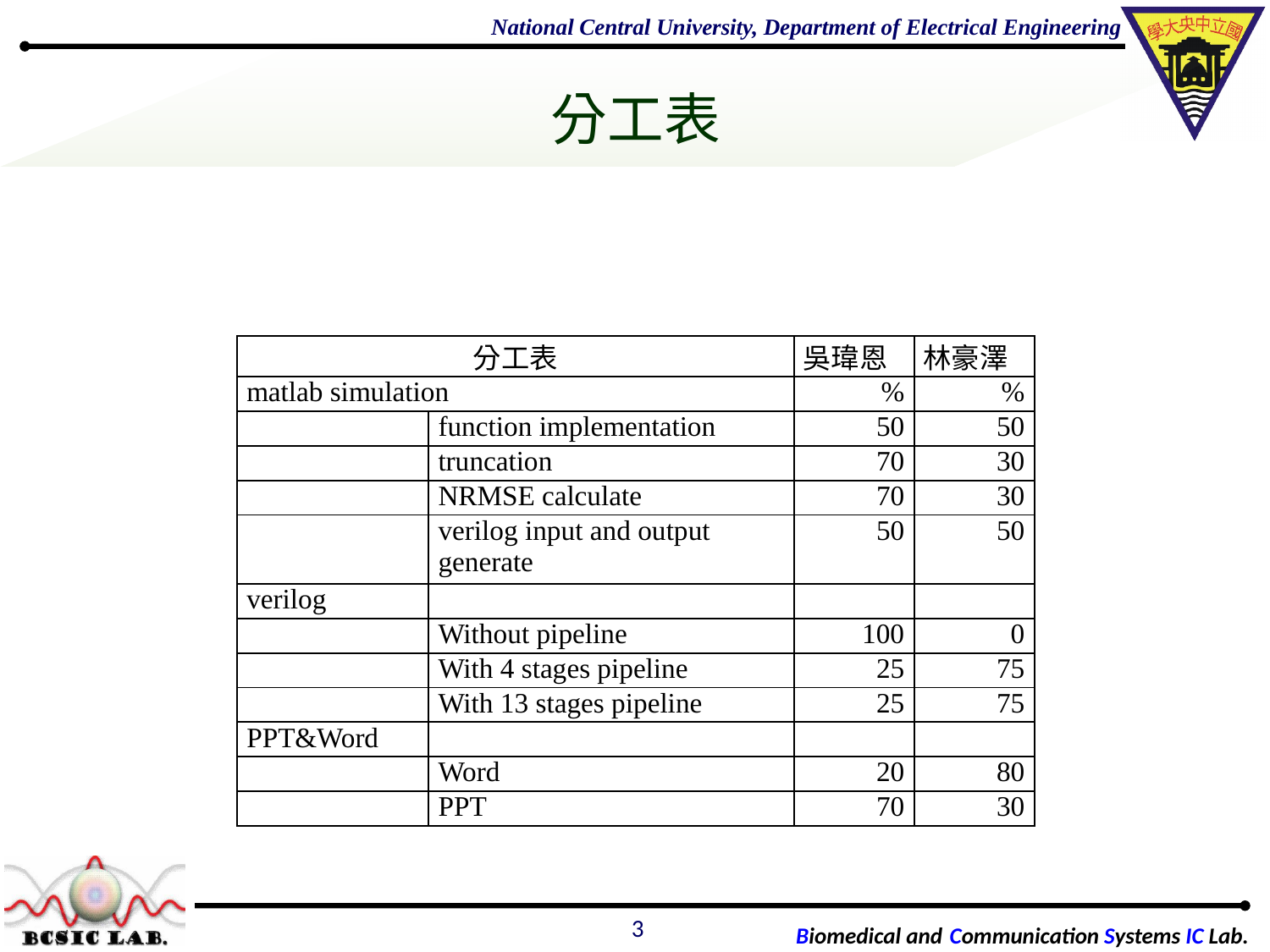

# 分工表
| 分工表 |  | 吳瑋恩 | 林豪澤 |
| --- | --- | --- | --- |
| matlab simulation |  | % | % |
|  | function implementation | 50 | 50 |
|  | truncation | 70 | 30 |
|  | NRMSE calculate | 70 | 30 |
|  | verilog input and output generate | 50 | 50 |
| verilog |  |  |  |
|  | Without pipeline | 100 | 0 |
|  | With 4 stages pipeline | 25 | 75 |
|  | With 13 stages pipeline | 25 | 75 |
| PPT&Word |  |  |  |
|  | Word | 20 | 80 |
|  | PPT | 70 | 30 |
3